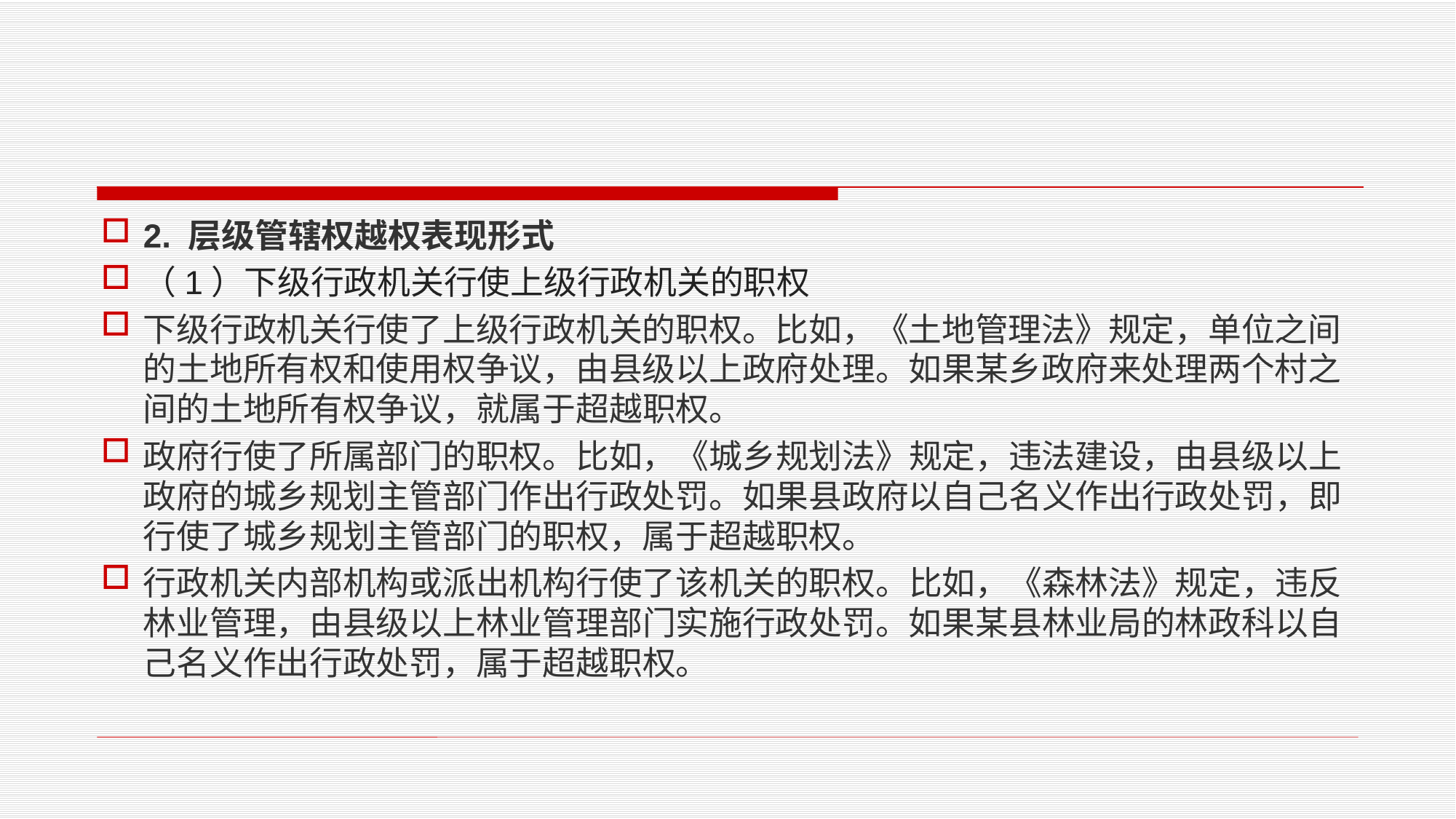

#
2. 层级管辖权越权表现形式
（1）下级行政机关行使上级行政机关的职权
下级行政机关行使了上级行政机关的职权。比如，《土地管理法》规定，单位之间的土地所有权和使用权争议，由县级以上政府处理。如果某乡政府来处理两个村之间的土地所有权争议，就属于超越职权。
政府行使了所属部门的职权。比如，《城乡规划法》规定，违法建设，由县级以上政府的城乡规划主管部门作出行政处罚。如果县政府以自己名义作出行政处罚，即行使了城乡规划主管部门的职权，属于超越职权。
行政机关内部机构或派出机构行使了该机关的职权。比如，《森林法》规定，违反林业管理，由县级以上林业管理部门实施行政处罚。如果某县林业局的林政科以自己名义作出行政处罚，属于超越职权。